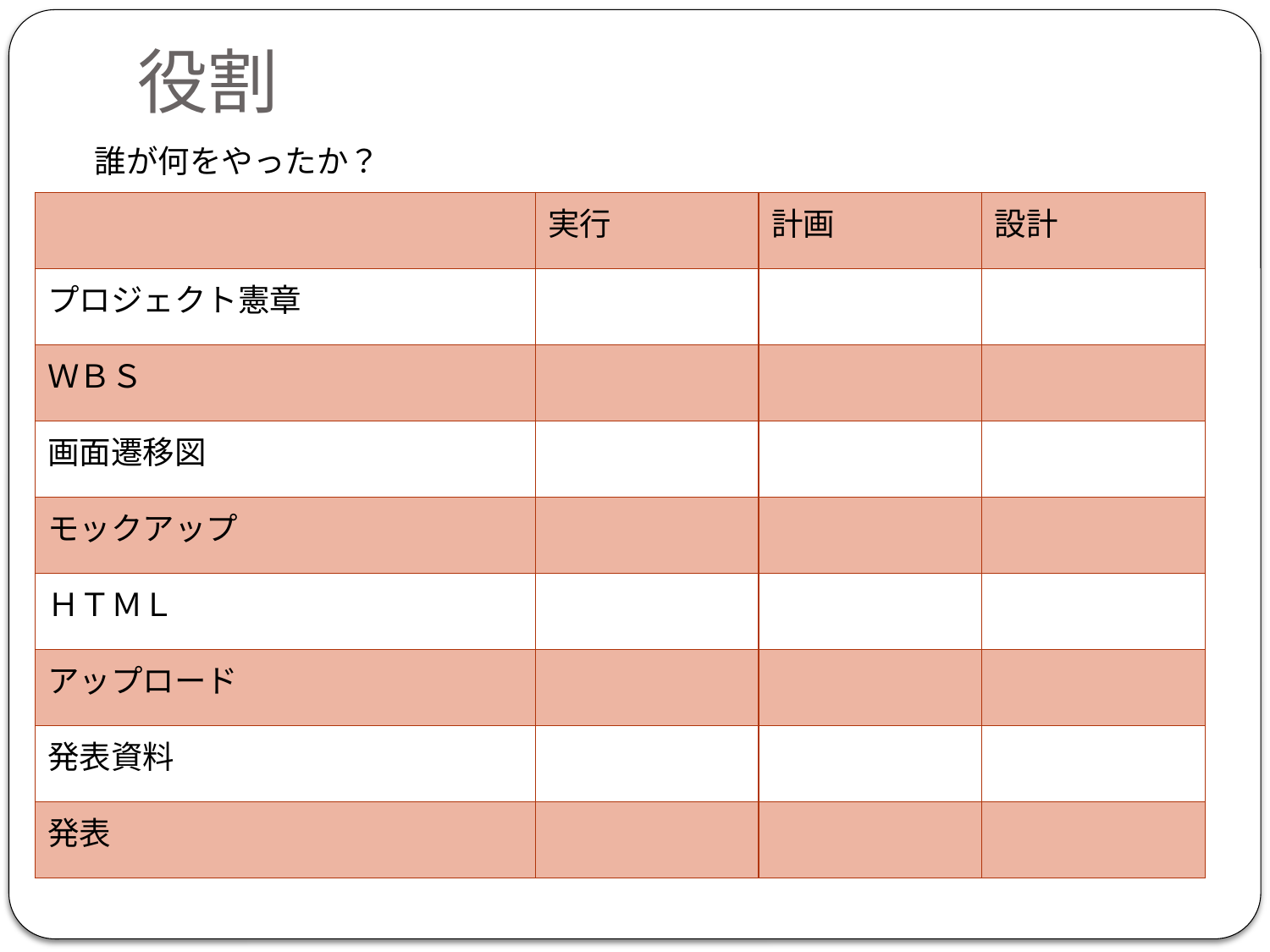

# 役割
誰が何をやったか？
|  | 実行 | 計画 | 設計 |
| --- | --- | --- | --- |
| プロジェクト憲章 |  |  |  |
| ＷＢＳ |  |  |  |
| 画面遷移図 |  |  |  |
| モックアップ |  |  |  |
| ＨＴＭＬ |  |  |  |
| アップロード |  |  |  |
| 発表資料 |  |  |  |
| 発表 |  |  |  |